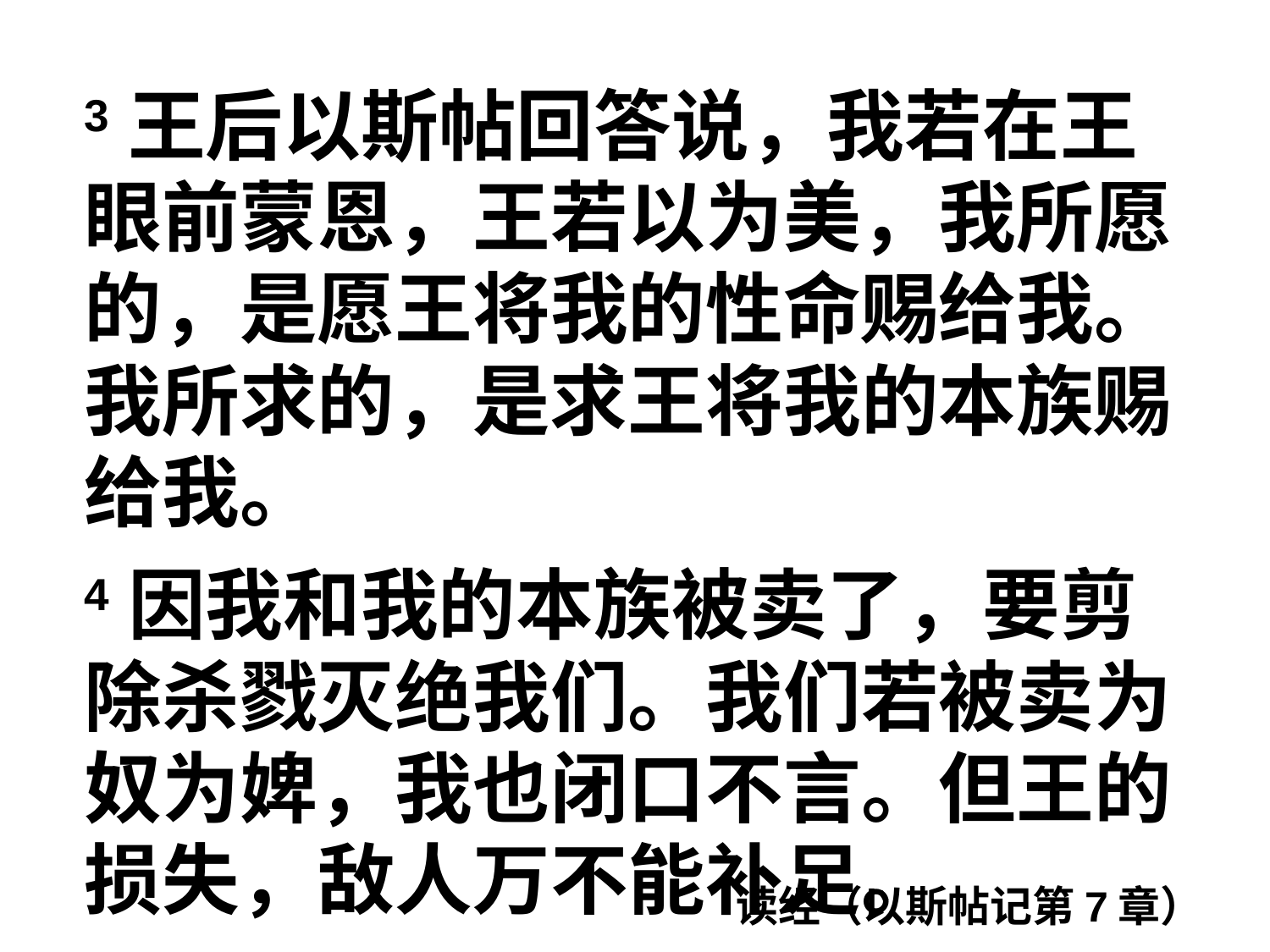

3王后以斯帖回答说，我若在王眼前蒙恩，王若以为美，我所愿的，是愿王将我的性命赐给我。我所求的，是求王将我的本族赐给我。
4因我和我的本族被卖了，要剪除杀戮灭绝我们。我们若被卖为奴为婢，我也闭口不言。但王的损失，敌人万不能补足。
读经（以斯帖记第7章）